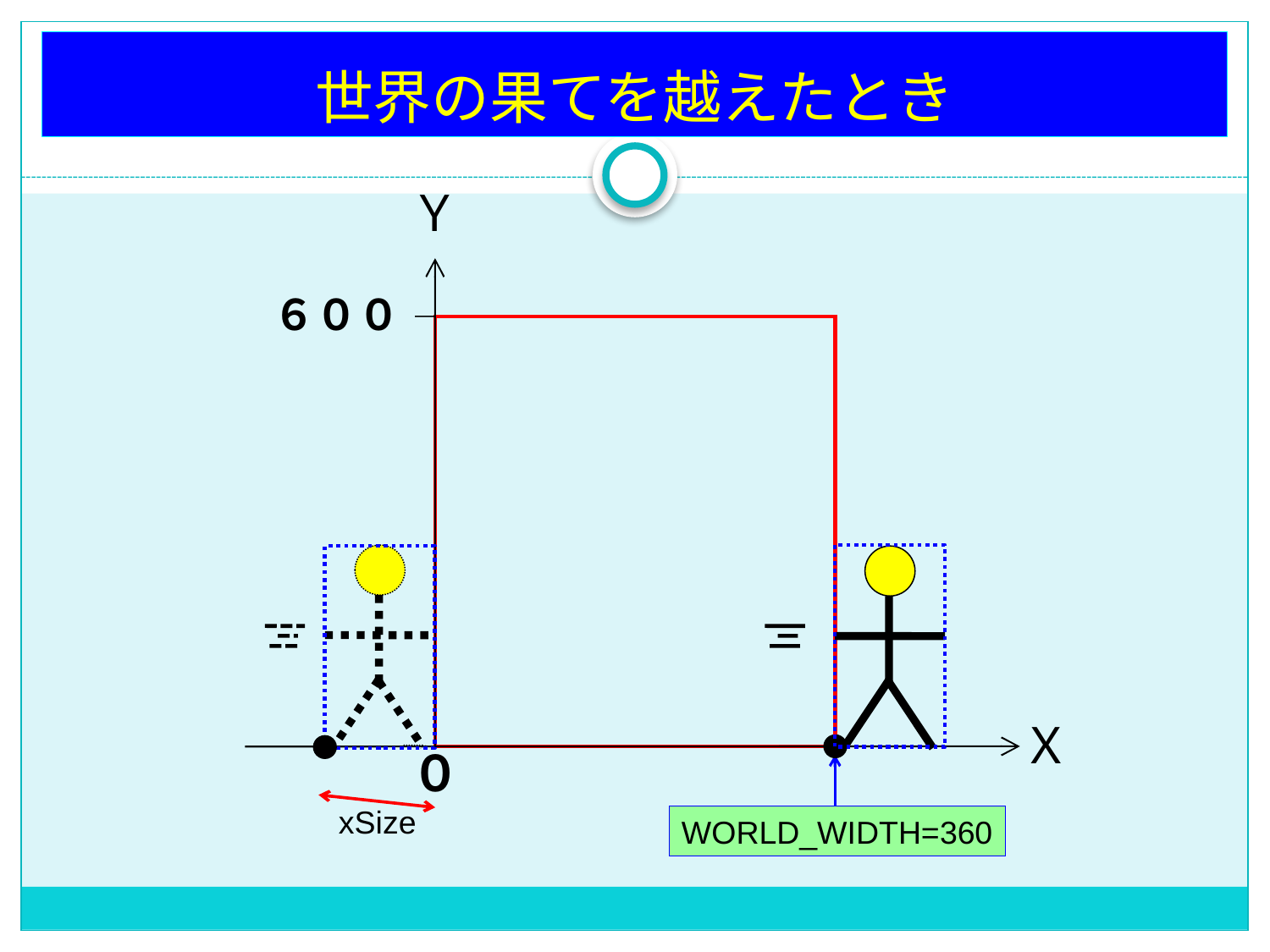

# 世界の果てを越えたとき
Ｙ

６００

Ｘ
０

xSize
WORLD_WIDTH=360